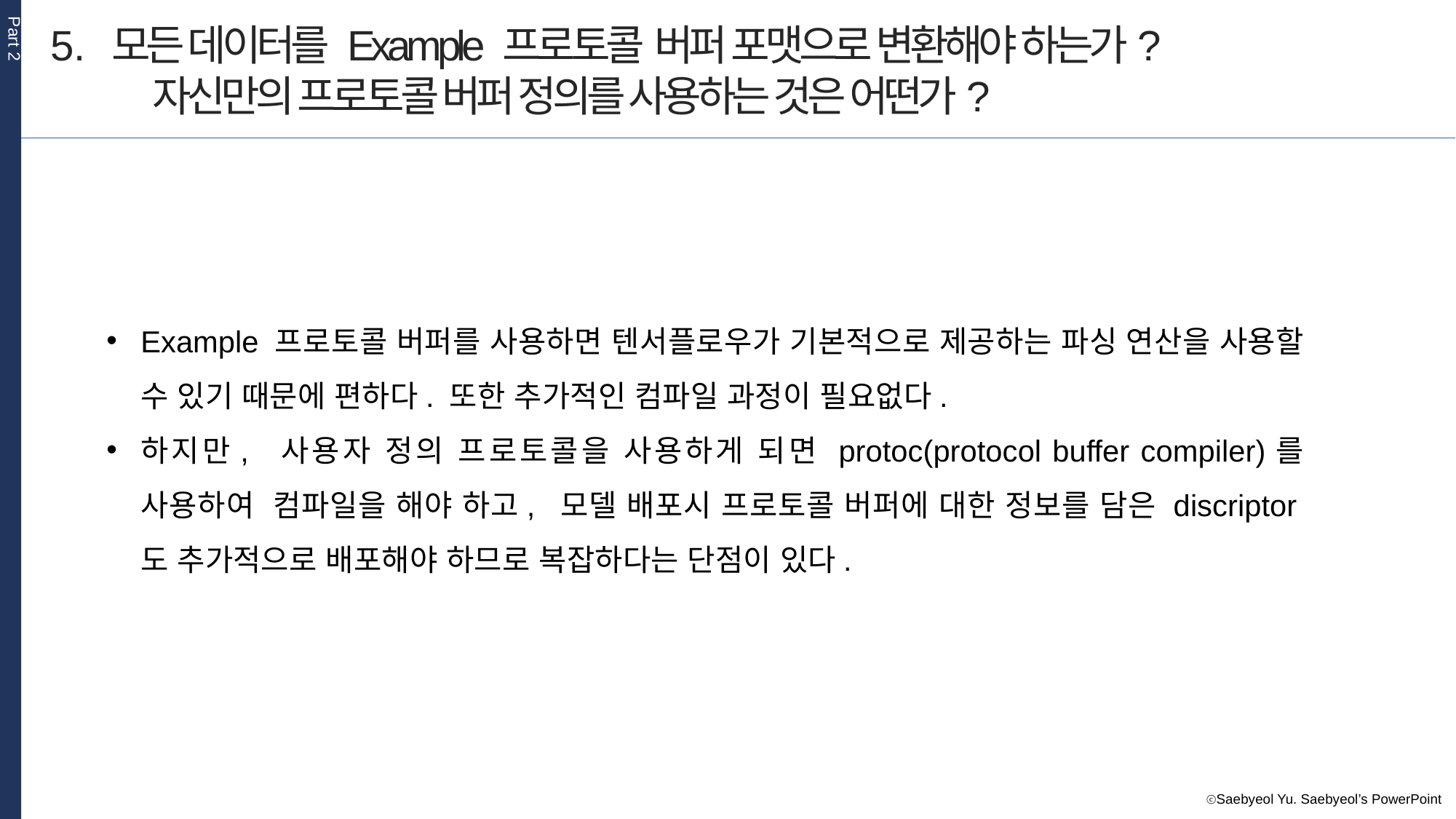

Part 2
모든 데이터를 Example 프로토콜  버퍼 포맷으로 변환해야 하는가?
            자신만의 프로토콜 버퍼 정의를 사용하는 것은 어떤가?
Example 프로토콜 버퍼를 사용하면 텐서플로우가 기본적으로 제공하는 파싱 연산을 사용할 수 있기 때문에 편하다. 또한 추가적인 컴파일 과정이 필요없다.
하지만,  사용자 정의 프로토콜을 사용하게 되면 protoc(protocol buffer compiler)를 사용하여  컴파일을 해야 하고,  모델 배포시 프로토콜 버퍼에 대한 정보를 담은 discriptor도 추가적으로 배포해야 하므로 복잡하다는 단점이 있다.